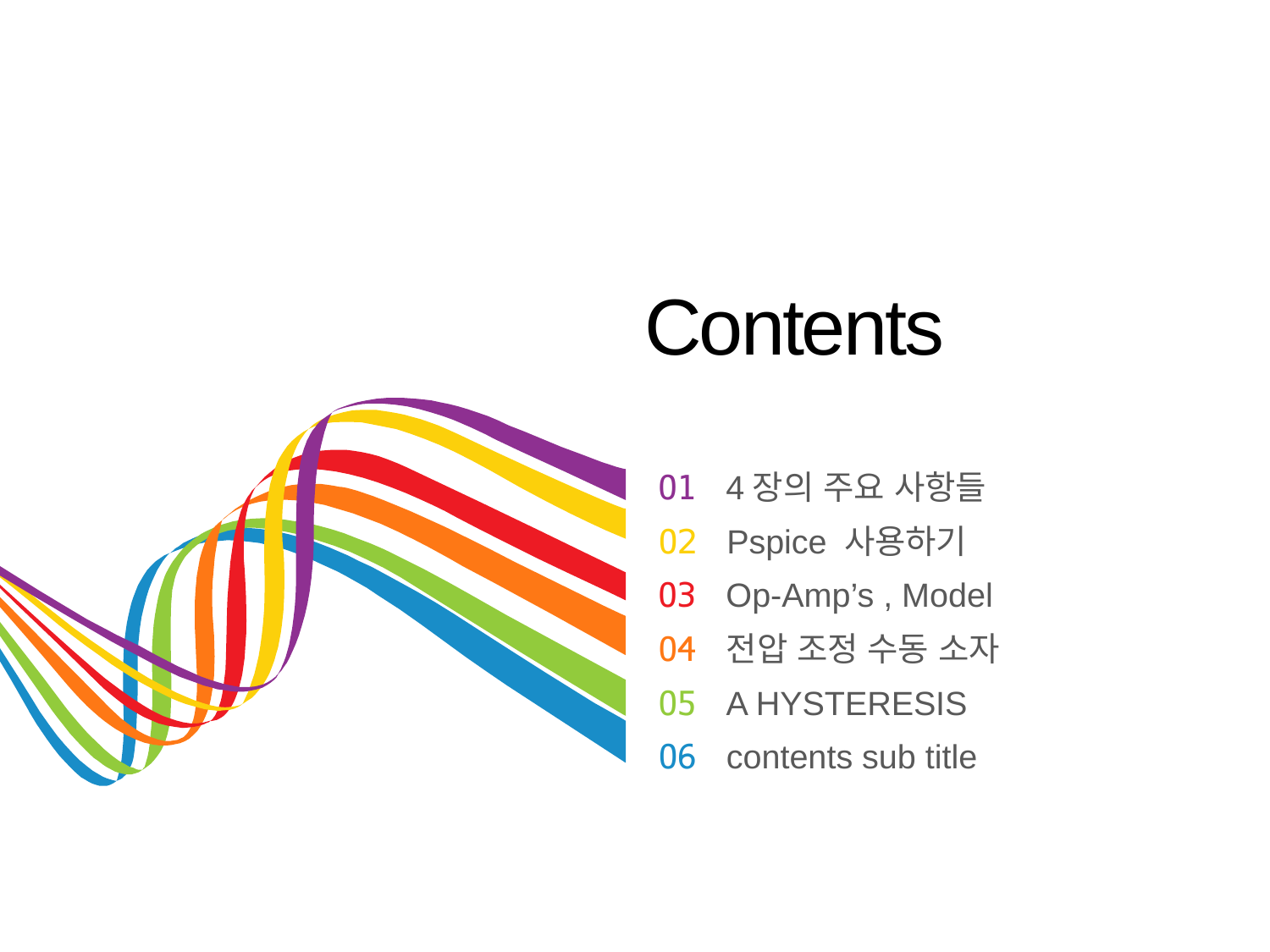

Contents
01
4장의 주요 사항들
02
Pspice 사용하기
03
Op-Amp’s , Model
04
전압 조정 수동 소자
05
A HYSTERESIS
06
contents sub title